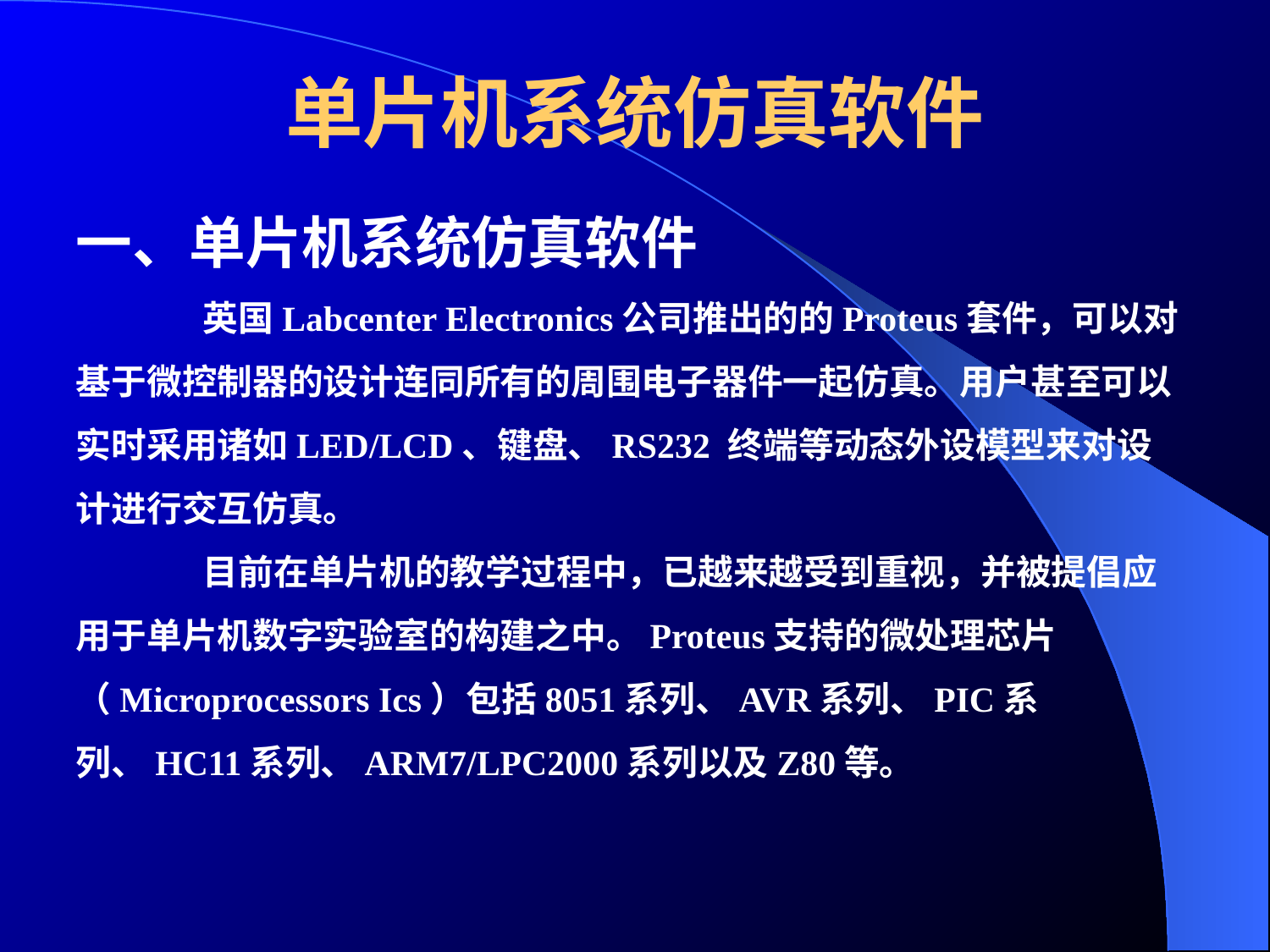

# 单片机系统仿真软件
一、单片机系统仿真软件
	英国Labcenter Electronics公司推出的的Proteus套件，可以对基于微控制器的设计连同所有的周围电子器件一起仿真。用户甚至可以实时采用诸如LED/LCD、键盘、RS232 终端等动态外设模型来对设计进行交互仿真。
	目前在单片机的教学过程中，已越来越受到重视，并被提倡应用于单片机数字实验室的构建之中。Proteus支持的微处理芯片（Microprocessors Ics）包括8051系列、AVR系列、PIC系列、HC11系列、ARM7/LPC2000系列以及Z80等。